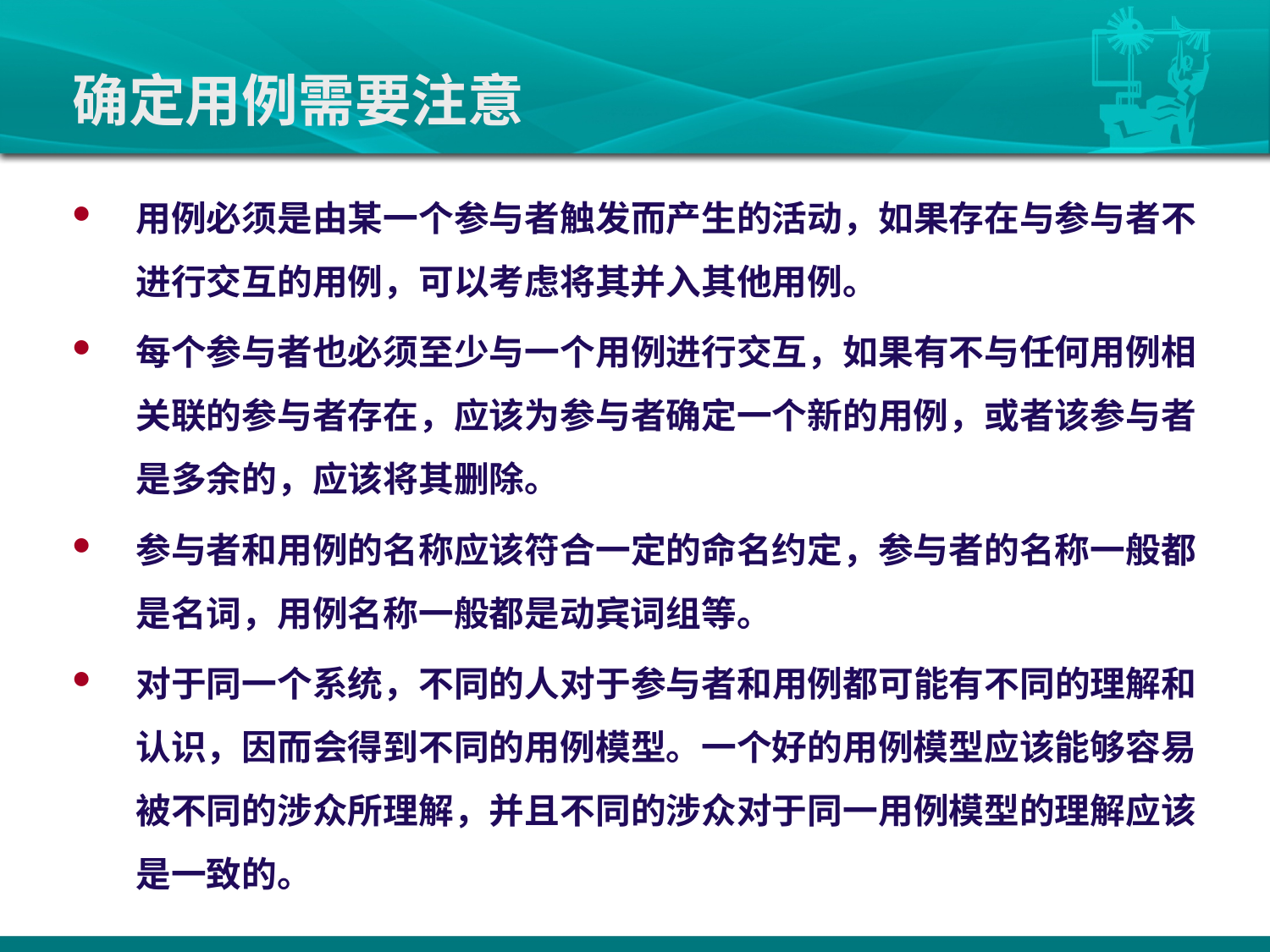

# 确定用例需要注意
用例必须是由某一个参与者触发而产生的活动，如果存在与参与者不进行交互的用例，可以考虑将其并入其他用例。
每个参与者也必须至少与一个用例进行交互，如果有不与任何用例相关联的参与者存在，应该为参与者确定一个新的用例，或者该参与者是多余的，应该将其删除。
参与者和用例的名称应该符合一定的命名约定，参与者的名称一般都是名词，用例名称一般都是动宾词组等。
对于同一个系统，不同的人对于参与者和用例都可能有不同的理解和认识，因而会得到不同的用例模型。一个好的用例模型应该能够容易被不同的涉众所理解，并且不同的涉众对于同一用例模型的理解应该是一致的。